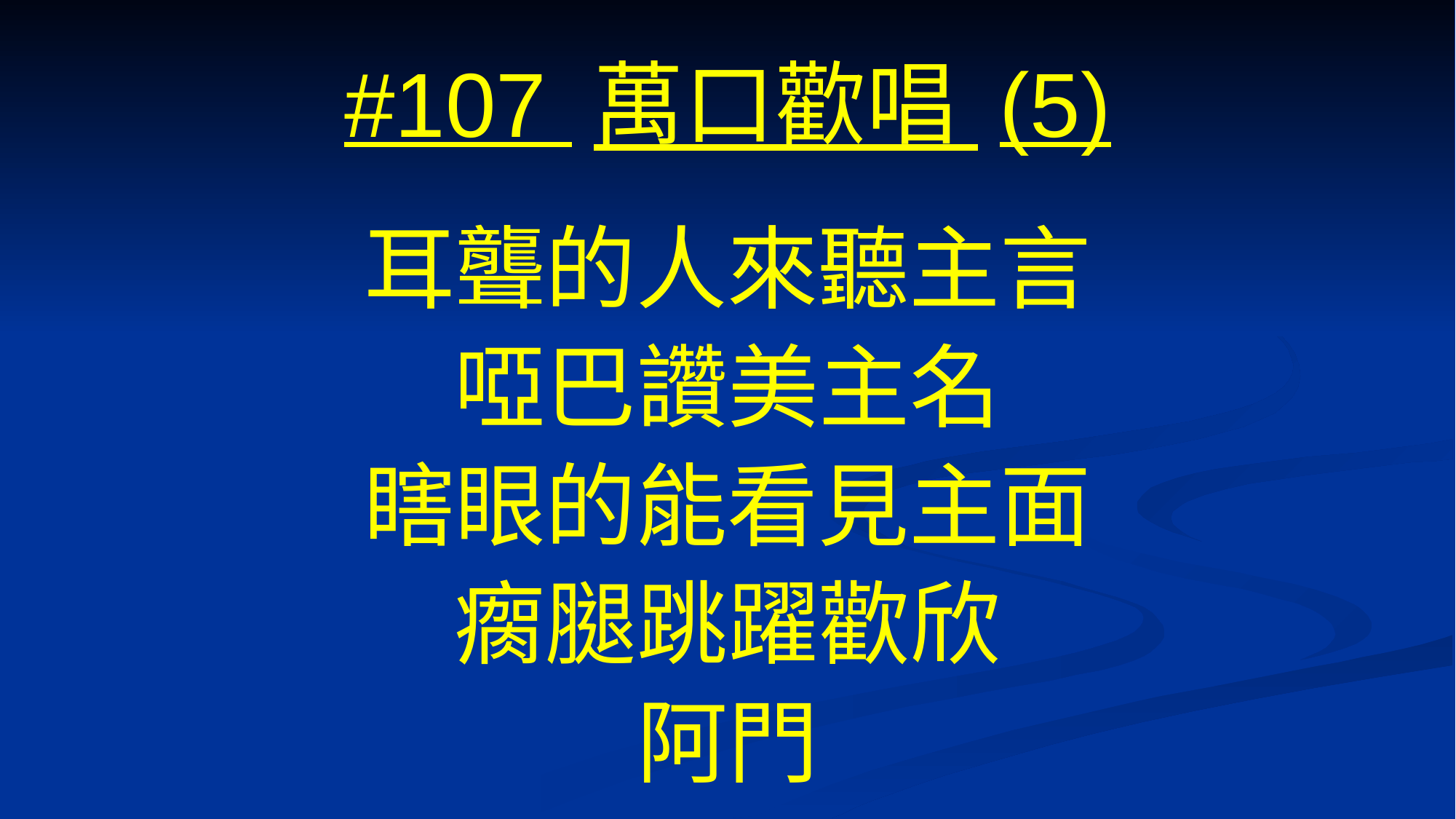

# #107 萬口歡唱 (5)
耳聾的人來聽主言
啞巴讚美主名
瞎眼的能看見主面
瘸腿跳躍歡欣
阿門